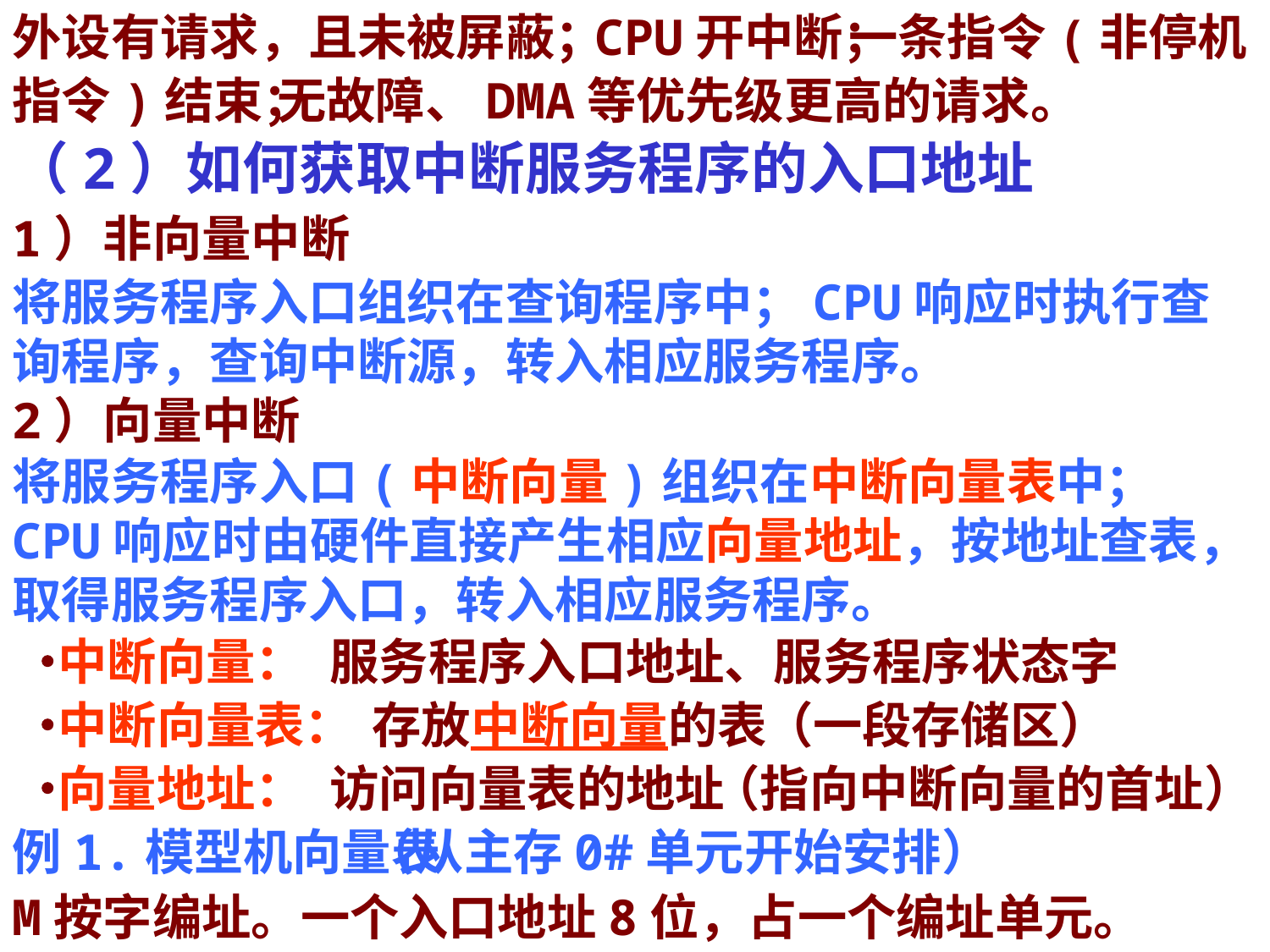

外设有请求，且未被屏蔽；
CPU开中断；
一条指令(非停机
指令)结束；
无故障、DMA等优先级更高的请求。
（2）如何获取中断服务程序的入口地址
1）非向量中断
将服务程序入口组织在查询程序中；CPU响应时执行查询程序，查询中断源，转入相应服务程序。
2）向量中断
将服务程序入口(中断向量)组织在中断向量表中；CPU响应时由硬件直接产生相应向量地址，按地址查表，取得服务程序入口，转入相应服务程序。
   中断向量：
服务程序入口地址、服务程序状态字

   中断向量表：
存放中断向量的表
（一段存储区）

   向量地址：
访问向量表的地址
（指向中断向量的首址）

例1.模型机向量表
    （从主存0#单元开始安排）
M按字编址。一个入口地址8位，占一个编址单元。